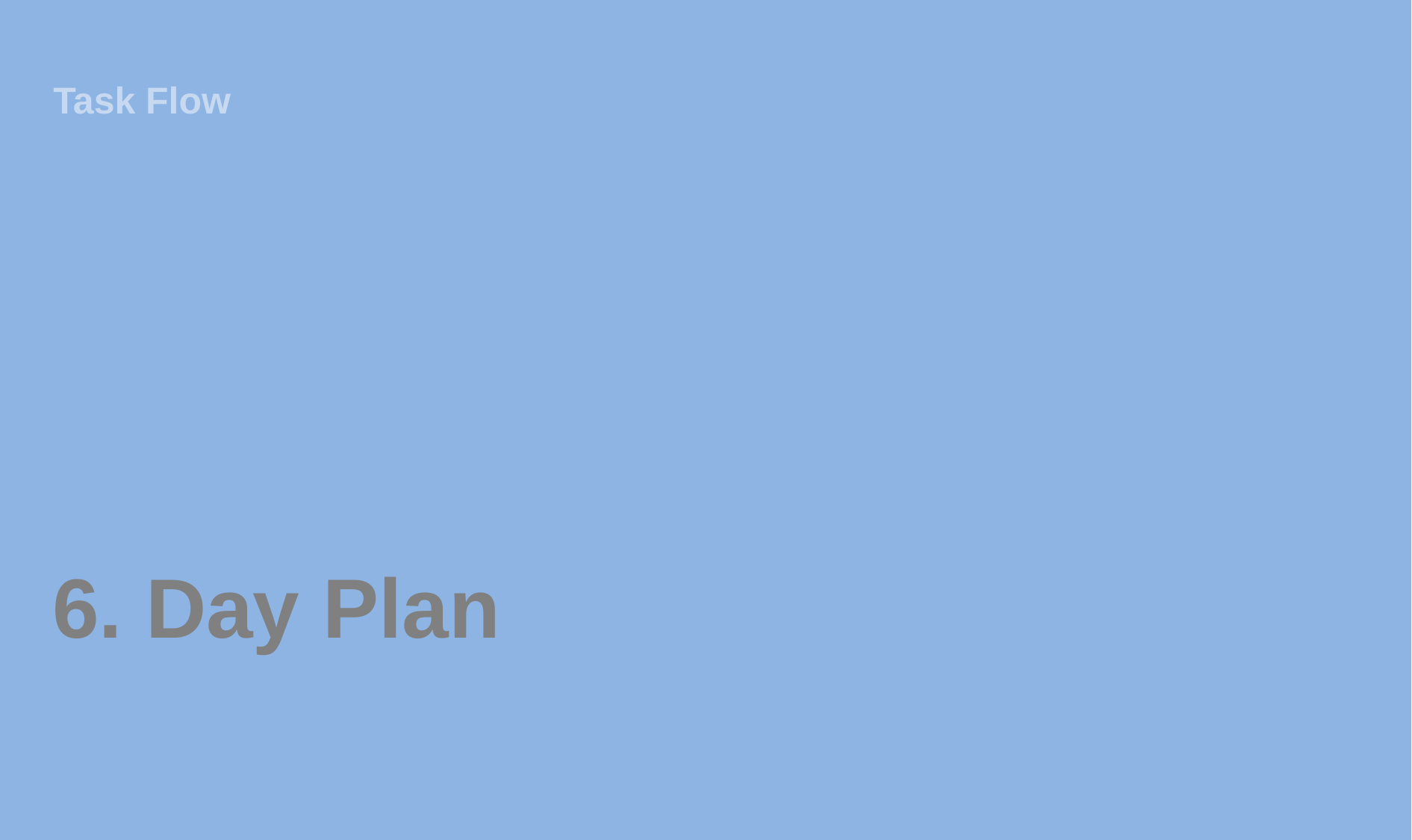

회사탈출 프로젝트
Task Flow
6. Day Plan